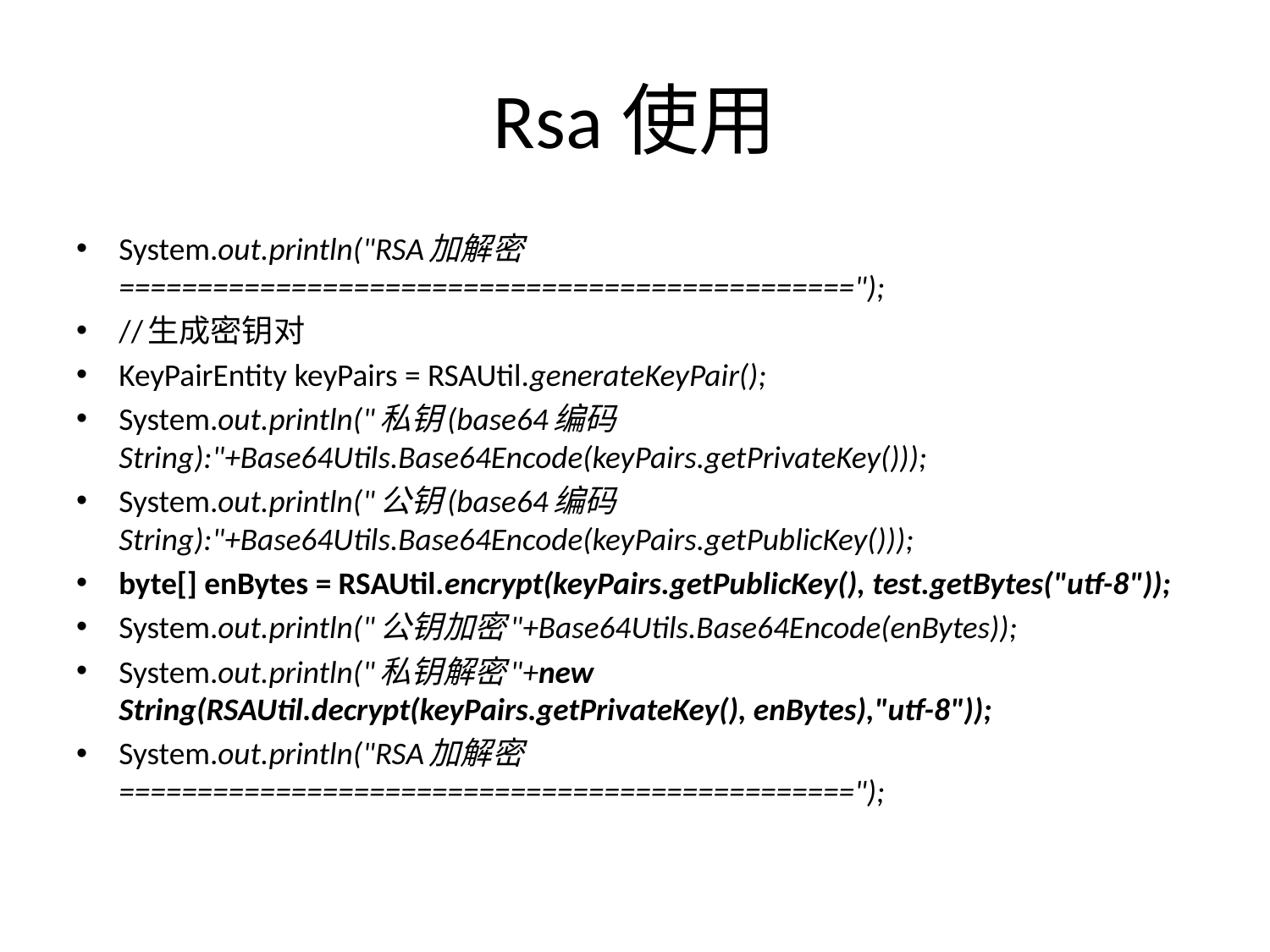

# Rsa使用
System.out.println("RSA加解密===============================================");
//生成密钥对
KeyPairEntity keyPairs = RSAUtil.generateKeyPair();
System.out.println("私钥(base64编码String):"+Base64Utils.Base64Encode(keyPairs.getPrivateKey()));
System.out.println("公钥(base64编码String):"+Base64Utils.Base64Encode(keyPairs.getPublicKey()));
byte[] enBytes = RSAUtil.encrypt(keyPairs.getPublicKey(), test.getBytes("utf-8"));
System.out.println("公钥加密"+Base64Utils.Base64Encode(enBytes));
System.out.println("私钥解密"+new String(RSAUtil.decrypt(keyPairs.getPrivateKey(), enBytes),"utf-8"));
System.out.println("RSA加解密===============================================");